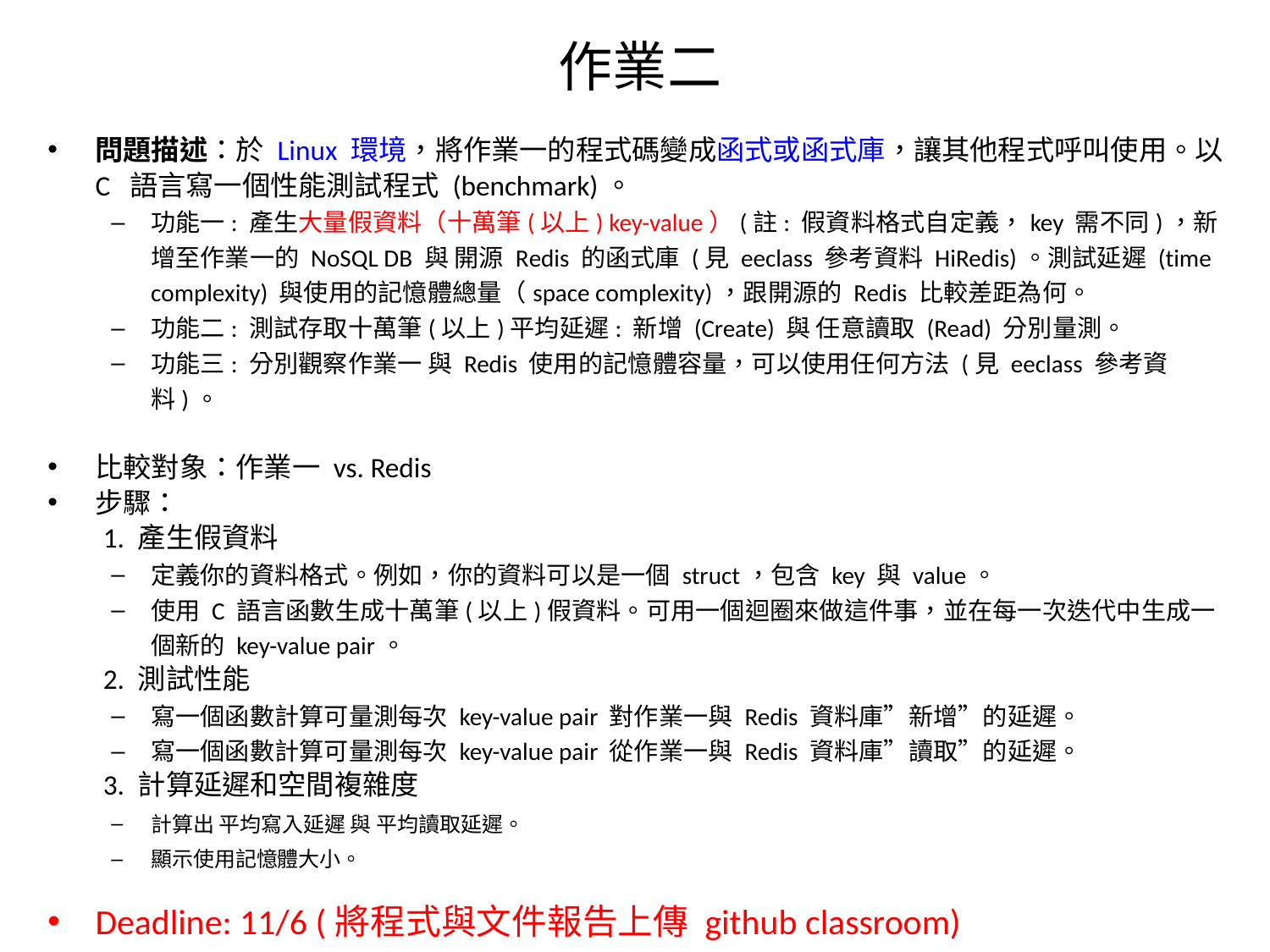

# 作業二
問題描述：於 Linux 環境，將作業一的程式碼變成函式或函式庫，讓其他程式呼叫使用。以 C  語言寫一個性能測試程式 (benchmark)。
功能一: 產生大量假資料（十萬筆(以上) key-value）(註: 假資料格式自定義，key 需不同)，新增至作業一的 NoSQL DB 與 開源 Redis 的函式庫 (見 eeclass 參考資料 HiRedis)。測試延遲 (time complexity) 與使用的記憶體總量（space complexity)，跟開源的 Redis 比較差距為何。
功能二: 測試存取十萬筆(以上)平均延遲: 新增 (Create) 與 任意讀取 (Read) 分別量測。
功能三: 分別觀察作業一 與 Redis 使用的記憶體容量，可以使用任何方法 (見 eeclass 參考資料)。

比較對象：作業一 vs. Redis
步驟：
1. 產生假資料
定義你的資料格式。例如，你的資料可以是一個 struct，包含 key 與 value。
使用 C 語言函數生成十萬筆(以上)假資料。可用一個迴圈來做這件事，並在每一次迭代中生成一個新的 key-value pair。
2. 測試性能
寫一個函數計算可量測每次 key-value pair 對作業一與 Redis 資料庫”新增”的延遲。
寫一個函數計算可量測每次 key-value pair 從作業一與 Redis 資料庫”讀取”的延遲。
3. 計算延遲和空間複雜度
計算出 平均寫入延遲 與 平均讀取延遲。
顯示使用記憶體大小。

Deadline: 11/6 (將程式與文件報告上傳 github classroom)